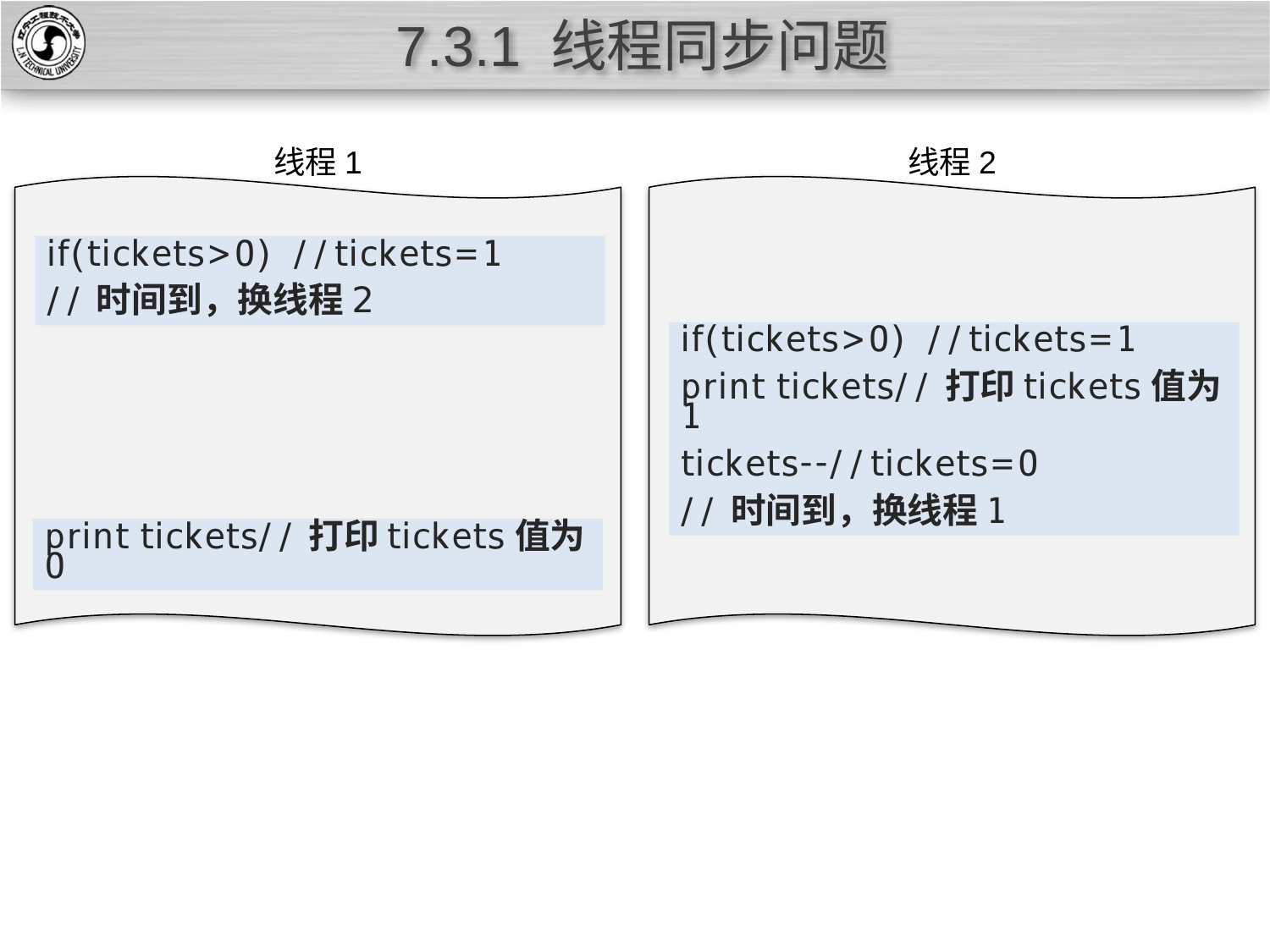

# 7.3.1 线程同步问题
线程1
线程2

if(tickets>0)  //tickets=1
//时间到，换线程2
if(tickets>0)  //tickets=1
print tickets//打印tickets值为1
tickets--//tickets=0
//时间到，换线程1
print tickets//打印tickets值为0